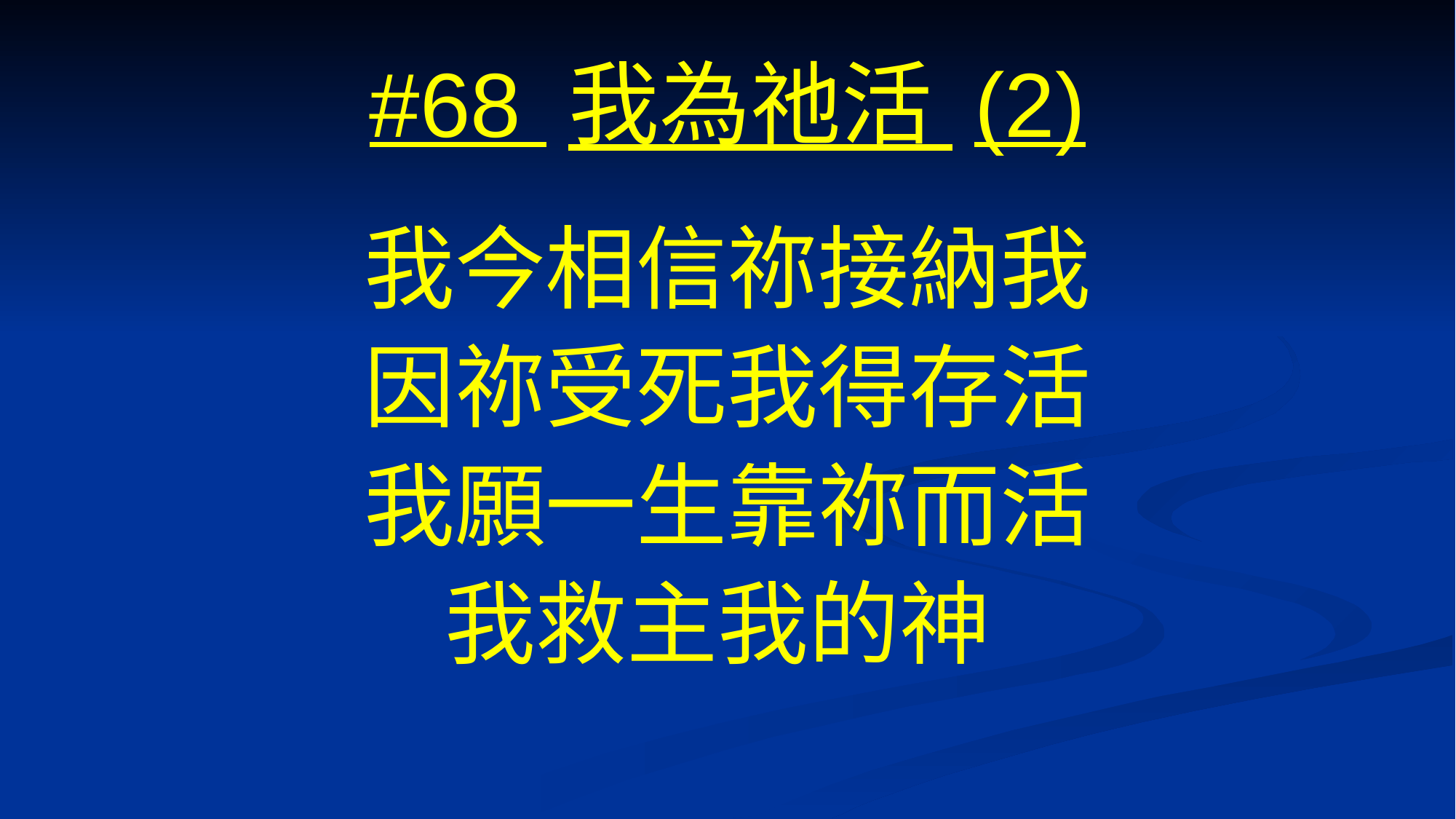

# #68 我為祂活 (2)
我今相信祢接納我
因祢受死我得存活
我願一生靠祢而活
我救主我的神